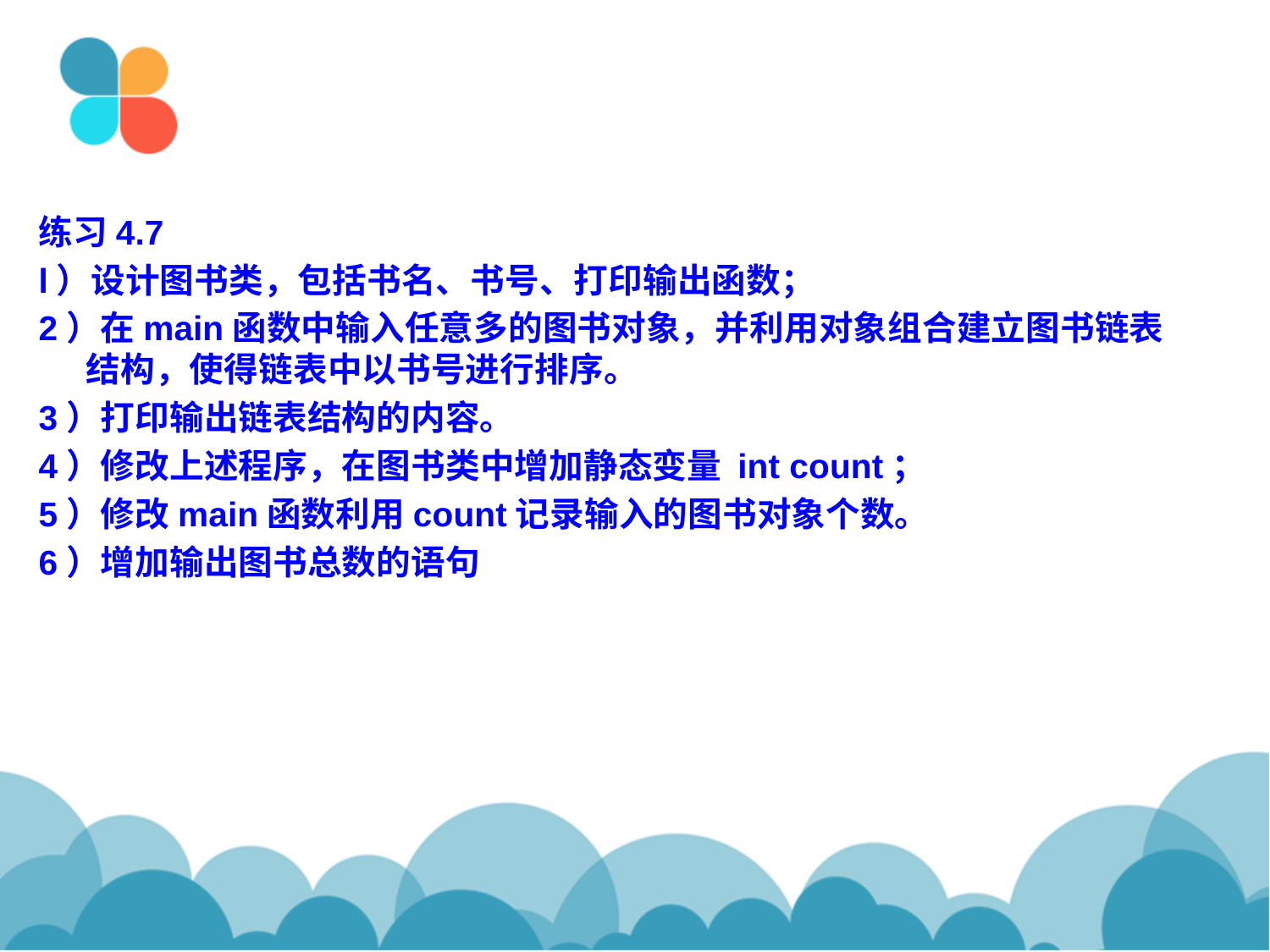

练习4.7
l）设计图书类，包括书名、书号、打印输出函数；
2）在main函数中输入任意多的图书对象，并利用对象组合建立图书链表结构，使得链表中以书号进行排序。
3）打印输出链表结构的内容。
4）修改上述程序，在图书类中增加静态变量 int count；
5）修改main函数利用count记录输入的图书对象个数。
6）增加输出图书总数的语句